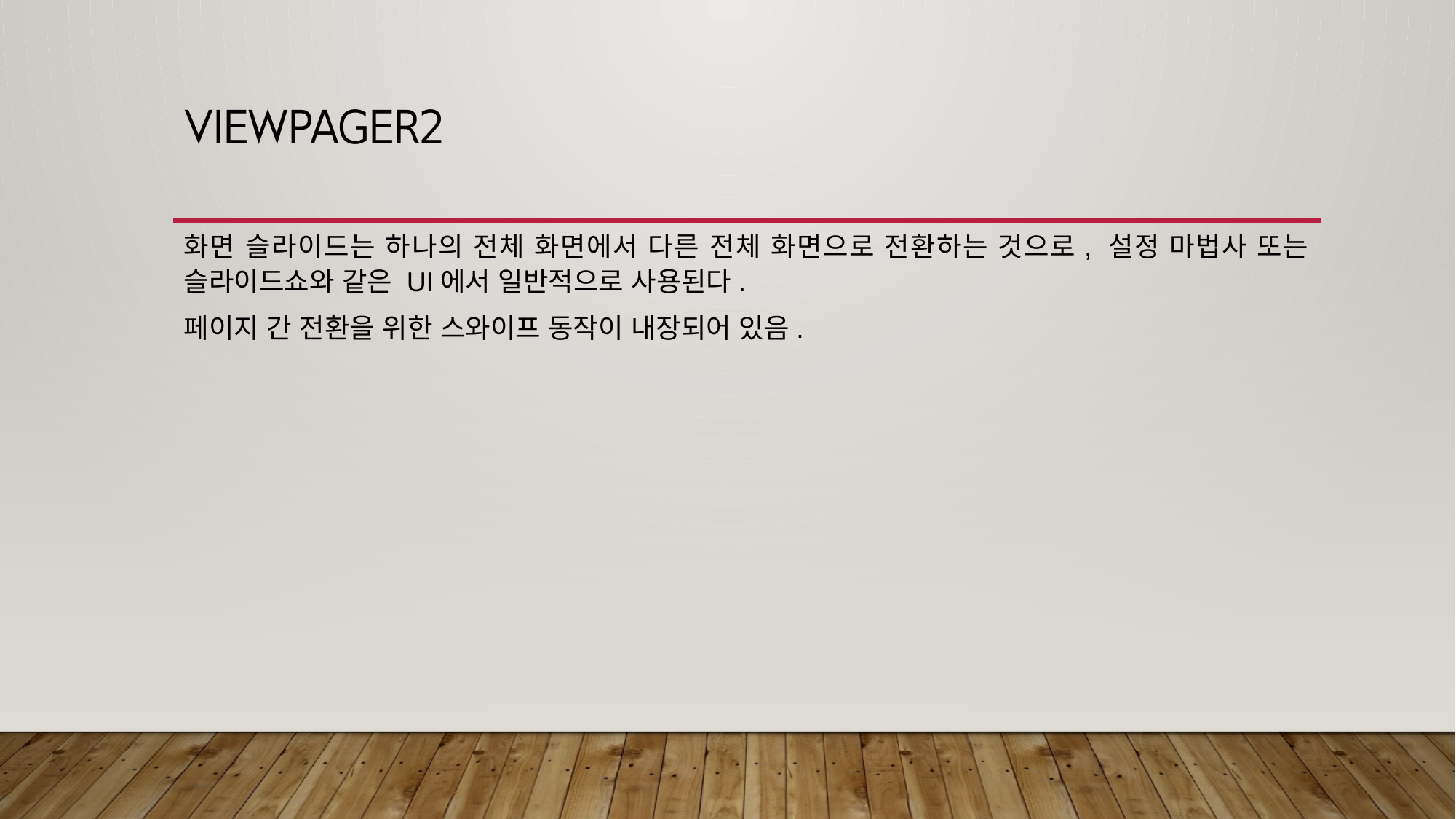

# viewPager2
화면 슬라이드는 하나의 전체 화면에서 다른 전체 화면으로 전환하는 것으로, 설정 마법사 또는 슬라이드쇼와 같은 UI에서 일반적으로 사용된다.
페이지 간 전환을 위한 스와이프 동작이 내장되어 있음.